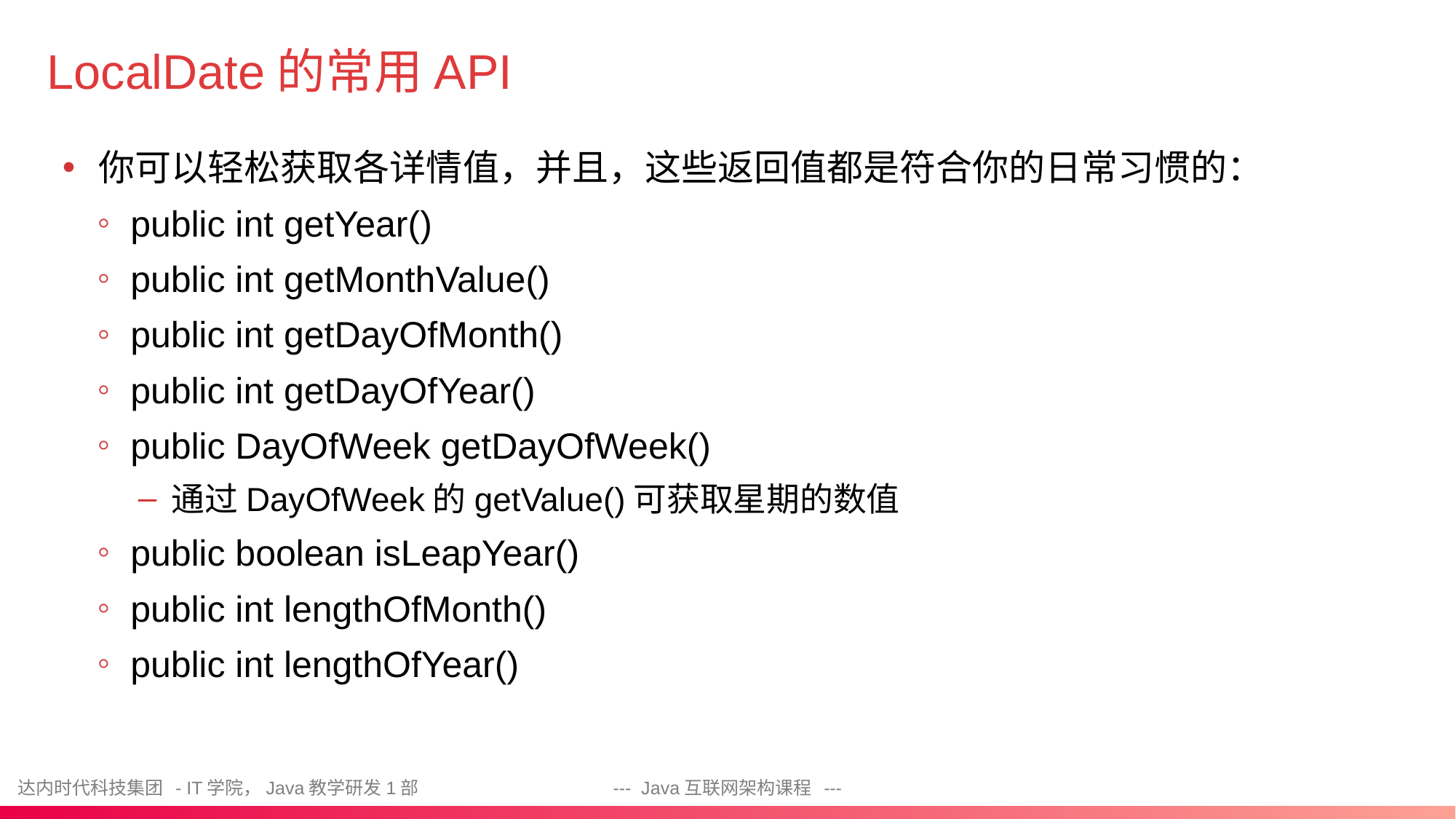

# LocalDate的常用API
你可以轻松获取各详情值，并且，这些返回值都是符合你的日常习惯的：
public int getYear()
public int getMonthValue()
public int getDayOfMonth()
public int getDayOfYear()
public DayOfWeek getDayOfWeek()
通过DayOfWeek的getValue()可获取星期的数值
public boolean isLeapYear()
public int lengthOfMonth()
public int lengthOfYear()